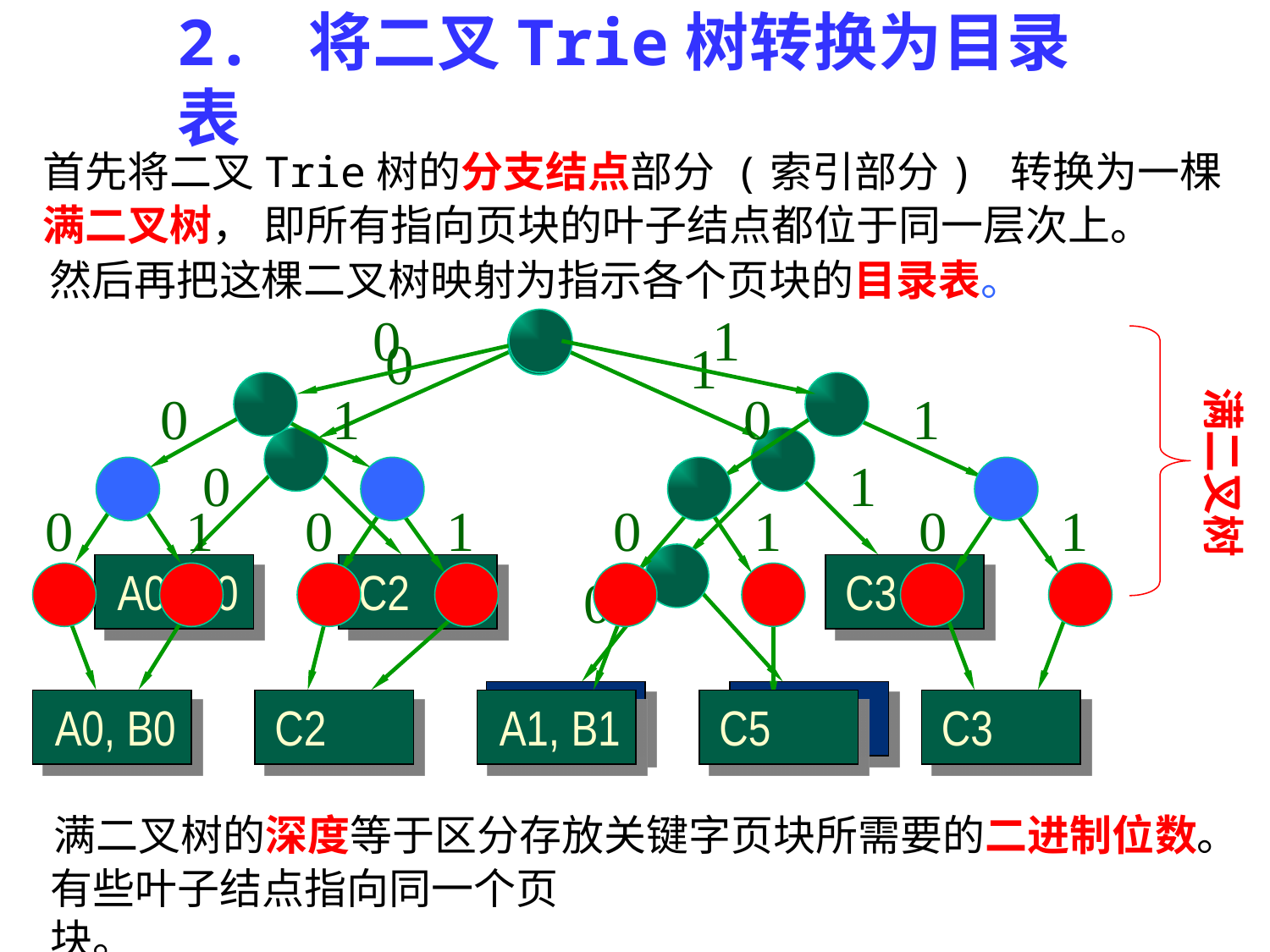

# 2. 将二叉Trie树转换为目录表
首先将二叉Trie树的分支结点部分 (索引部分) 转换为一棵满二叉树， 即所有指向页块的叶子结点都位于同一层次上。
然后再把这棵二叉树映射为指示各个页块的目录表。
0
1

0
1
0
1

0
1
0
1
0
1
0
1

A0, B0

C2

A1, B1

C5

C3

0
1

0
1
0
1

A0, B0

C2

C3
0
1

A1, B1

C5

满二叉树
满二叉树的深度等于区分存放关键字页块所需要的二进制位数。
有些叶子结点指向同一个页块。